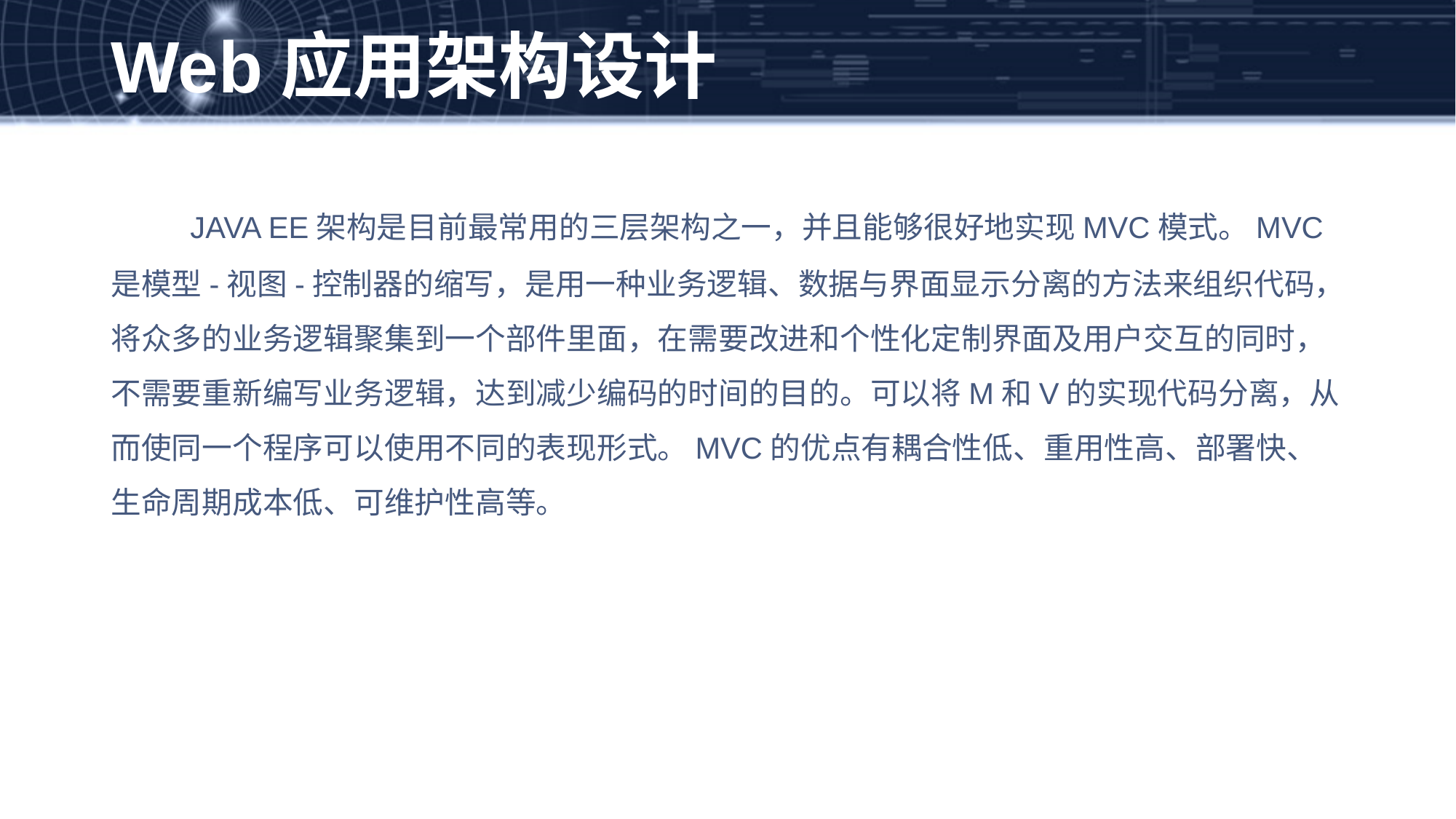

# Web应用架构设计
       JAVA EE架构是目前最常用的三层架构之一，并且能够很好地实现MVC模式。MVC是模型-视图-控制器的缩写，是用一种业务逻辑、数据与界面显示分离的方法来组织代码，将众多的业务逻辑聚集到一个部件里面，在需要改进和个性化定制界面及用户交互的同时，不需要重新编写业务逻辑，达到减少编码的时间的目的。可以将M和V的实现代码分离，从而使同一个程序可以使用不同的表现形式。MVC的优点有耦合性低、重用性高、部署快、生命周期成本低、可维护性高等。